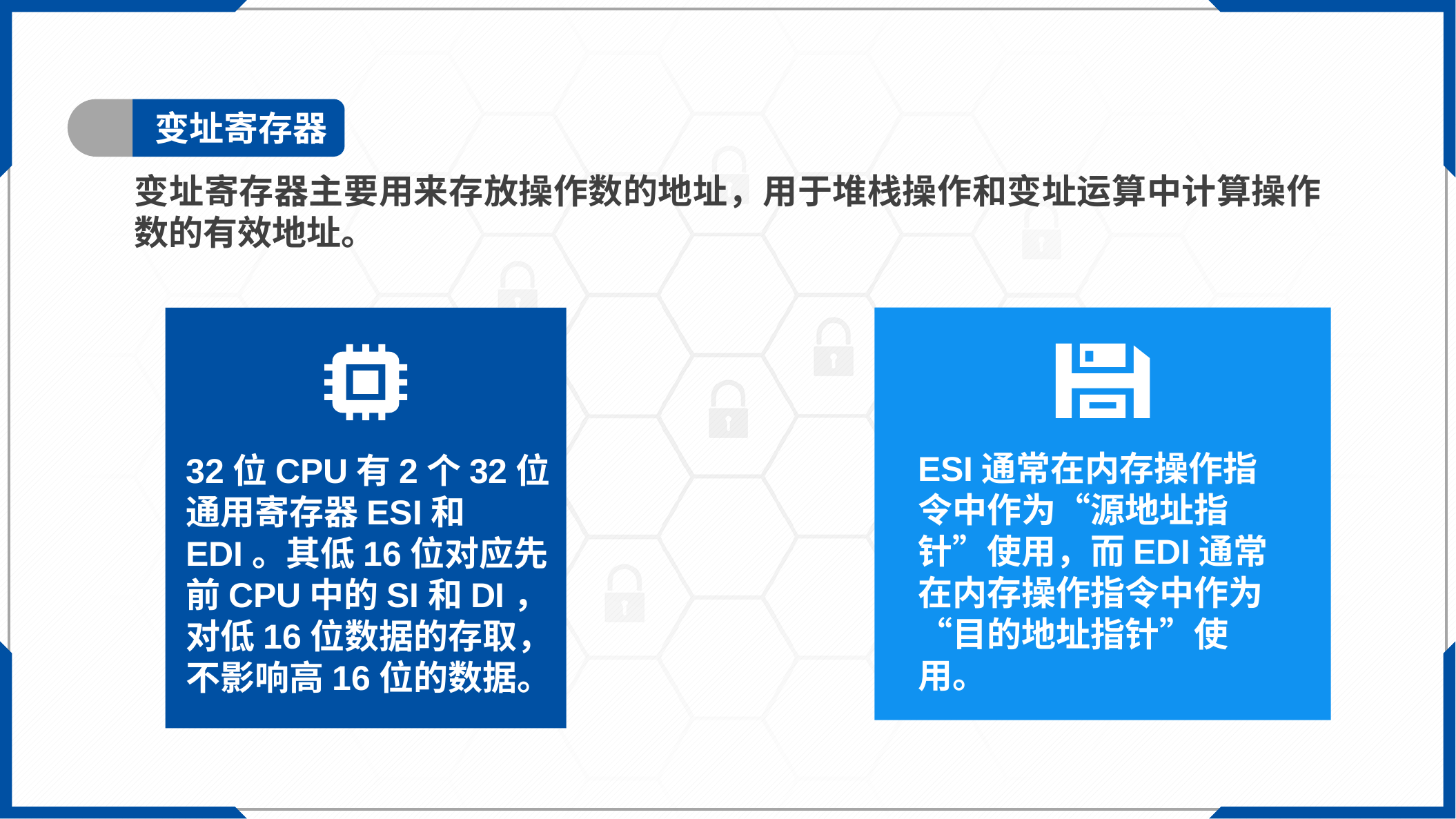

变址寄存器
变址寄存器主要用来存放操作数的地址，用于堆栈操作和变址运算中计算操作数的有效地址。

ESI通常在内存操作指令中作为“源地址指针”使用，而EDI通常在内存操作指令中作为“目的地址指针”使用。

32位CPU有2个32位通用寄存器ESI和EDI。其低16位对应先前CPU中的SI和DI，对低16位数据的存取，不影响高16位的数据。